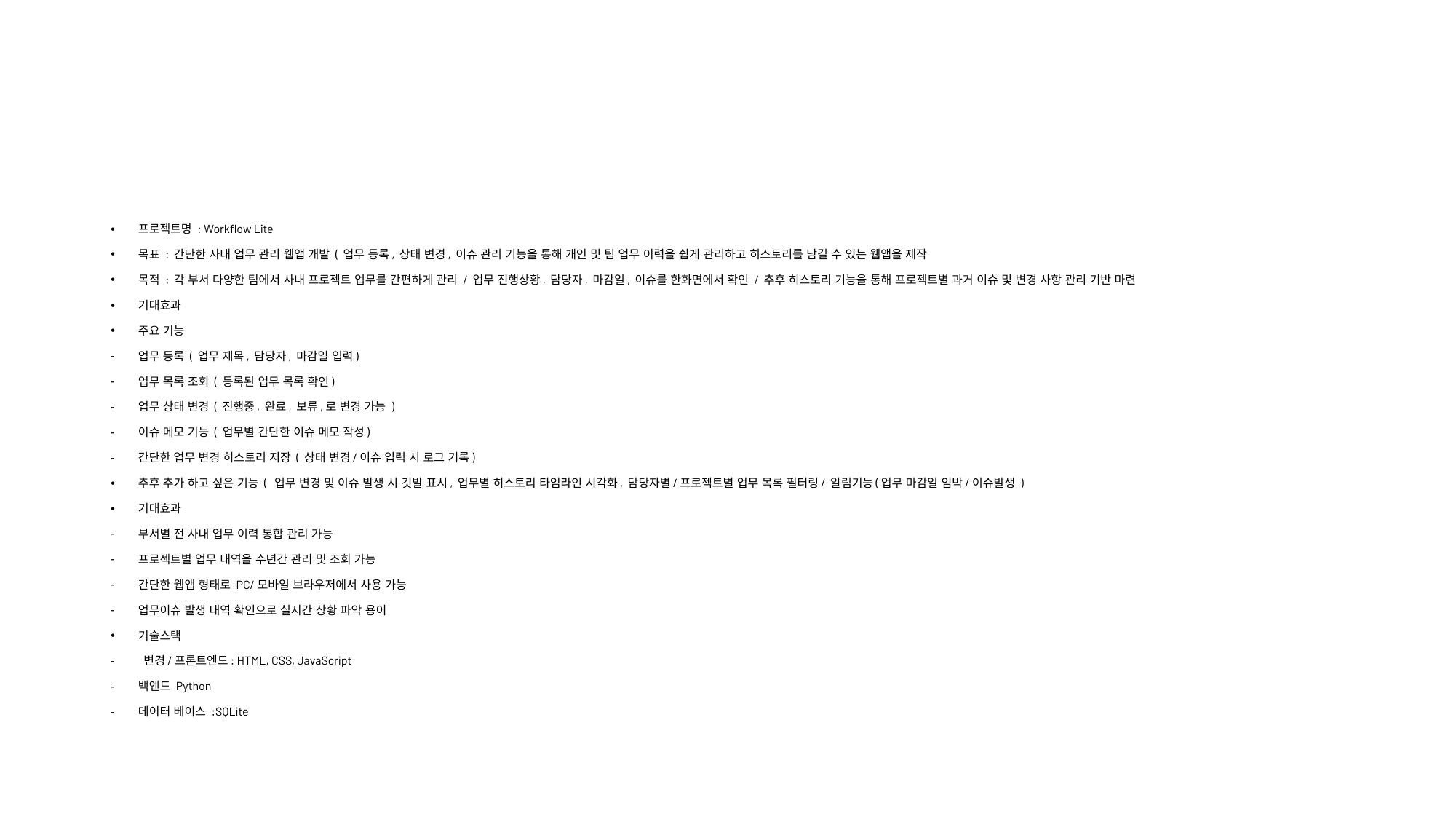

#
프로젝트명 : Workflow Lite
목표 : 간단한 사내 업무 관리 웹앱 개발 ( 업무 등록, 상태 변경, 이슈 관리 기능을 통해 개인 및 팀 업무 이력을 쉽게 관리하고 히스토리를 남길 수 있는 웹앱을 제작
목적 : 각 부서 다양한 팀에서 사내 프로젝트 업무를 간편하게 관리 / 업무 진행상황, 담당자, 마감일, 이슈를 한화면에서 확인 / 추후 히스토리 기능을 통해 프로젝트별 과거 이슈 및 변경 사항 관리 기반 마련
기대효과
주요 기능
업무 등록 ( 업무 제목, 담당자, 마감일 입력)
업무 목록 조회 ( 등록된 업무 목록 확인)
업무 상태 변경 ( 진행중, 완료, 보류,로 변경 가능 )
이슈 메모 기능 ( 업무별 간단한 이슈 메모 작성)
간단한 업무 변경 히스토리 저장 ( 상태 변경/이슈 입력 시 로그 기록)
추후 추가 하고 싶은 기능 (  업무 변경 및 이슈 발생 시 깃발 표시, 업무별 히스토리 타임라인 시각화, 담당자별/프로젝트별 업무 목록 필터링/ 알림기능(업무 마감일 임박/이슈발생 )
기대효과
부서별 전 사내 업무 이력 통합 관리 가능
프로젝트별 업무 내역을 수년간 관리 및 조회 가능
간단한 웹앱 형태로 PC/모바일 브라우저에서 사용 가능
업무이슈 발생 내역 확인으로 실시간 상황 파악 용이
기술스택
 변경/프론트엔드: HTML, CSS, JavaScript
백엔드 Python
데이터 베이스 :SQLite